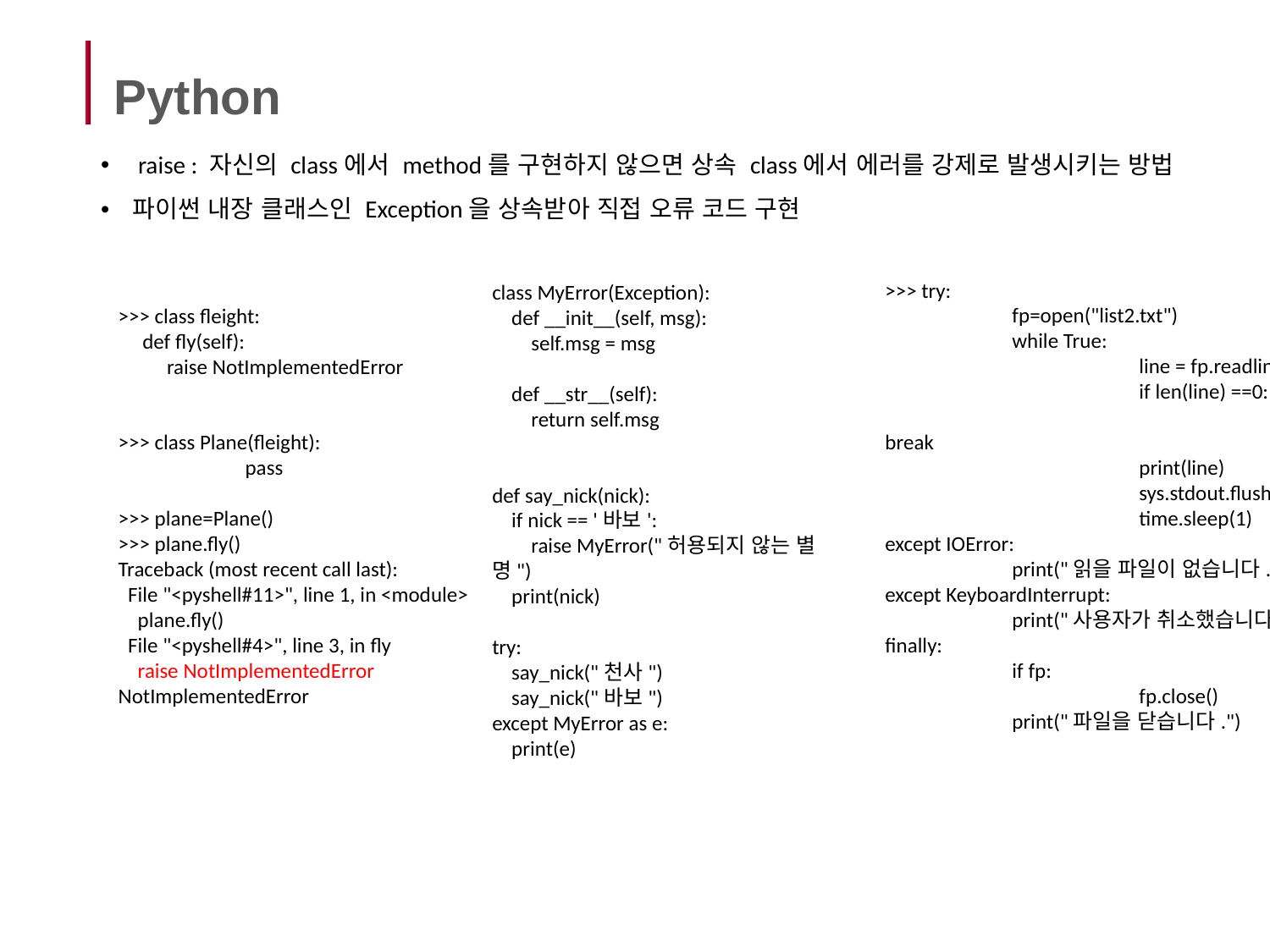

raise : 자신의 class에서 method를 구현하지 않으면 상속 class에서 에러를 강제로 발생시키는 방법
파이썬 내장 클래스인 Exception을 상속받아 직접 오류 코드 구현

>>> try:
	fp=open("list2.txt")
	while True:
		line = fp.readline()
		if len(line) ==0:
			break
		print(line)
		sys.stdout.flush()
		time.sleep(1)
except IOError:
	print("읽을 파일이 없습니다.")
except KeyboardInterrupt:
	print("사용자가 취소했습니다.")
finally:
	if fp:
		fp.close()
	print("파일을 닫습니다.")
class MyError(Exception):
    def __init__(self, msg):
        self.msg = msg

    def __str__(self):
        return self.msg

def say_nick(nick):
    if nick == '바보':
        raise MyError("허용되지 않는 별명")
    print(nick)

try:
    say_nick("천사")
    say_nick("바보")
except MyError as e:
    print(e)
>>> class fleight:
     def fly(self):
          raise NotImplementedError

>>> class Plane(fleight):
	pass

>>> plane=Plane()
>>> plane.fly()
Traceback (most recent call last):
  File "<pyshell#11>", line 1, in <module>
    plane.fly()
  File "<pyshell#4>", line 3, in fly
    raise NotImplementedError
NotImplementedError